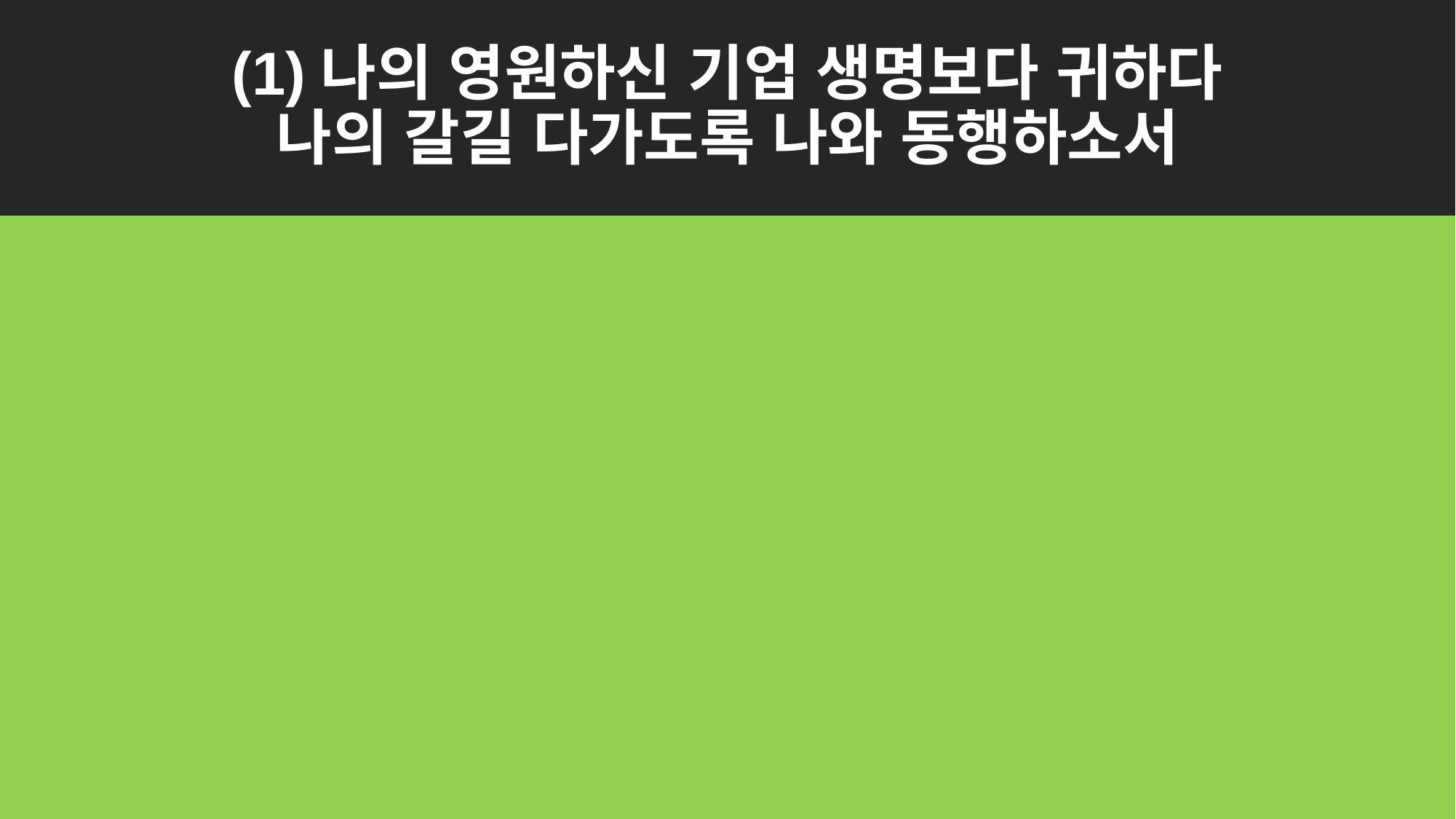

# (1)나의 영원하신 기업 생명보다 귀하다 나의 갈길 다가도록 나와 동행하소서